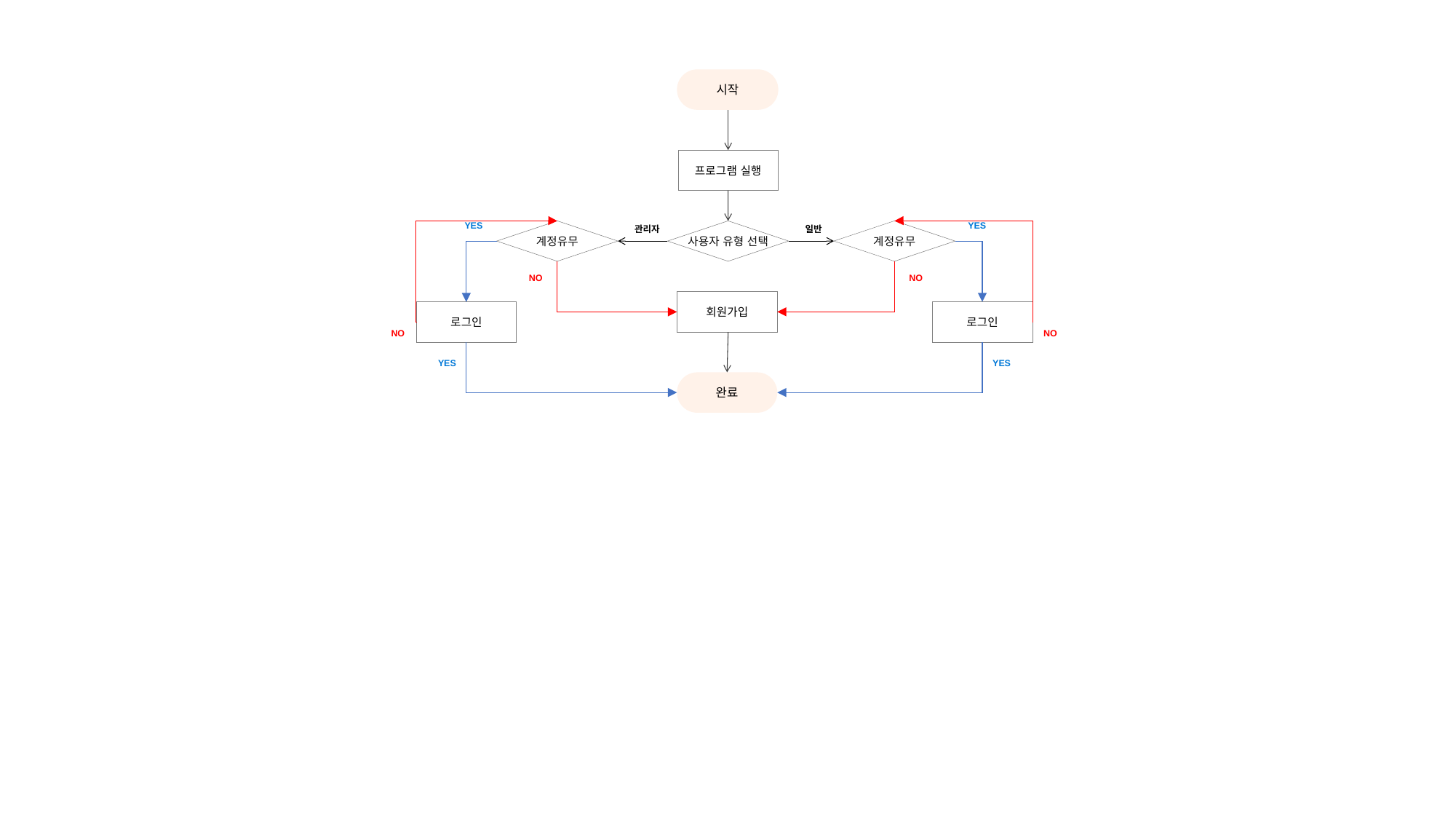

시작
프로그램 실행
YES
YES
관리자
일반
계정유무
사용자 유형 선택
계정유무
NO
NO
회원가입
로그인
로그인
NO
NO
YES
YES
완료